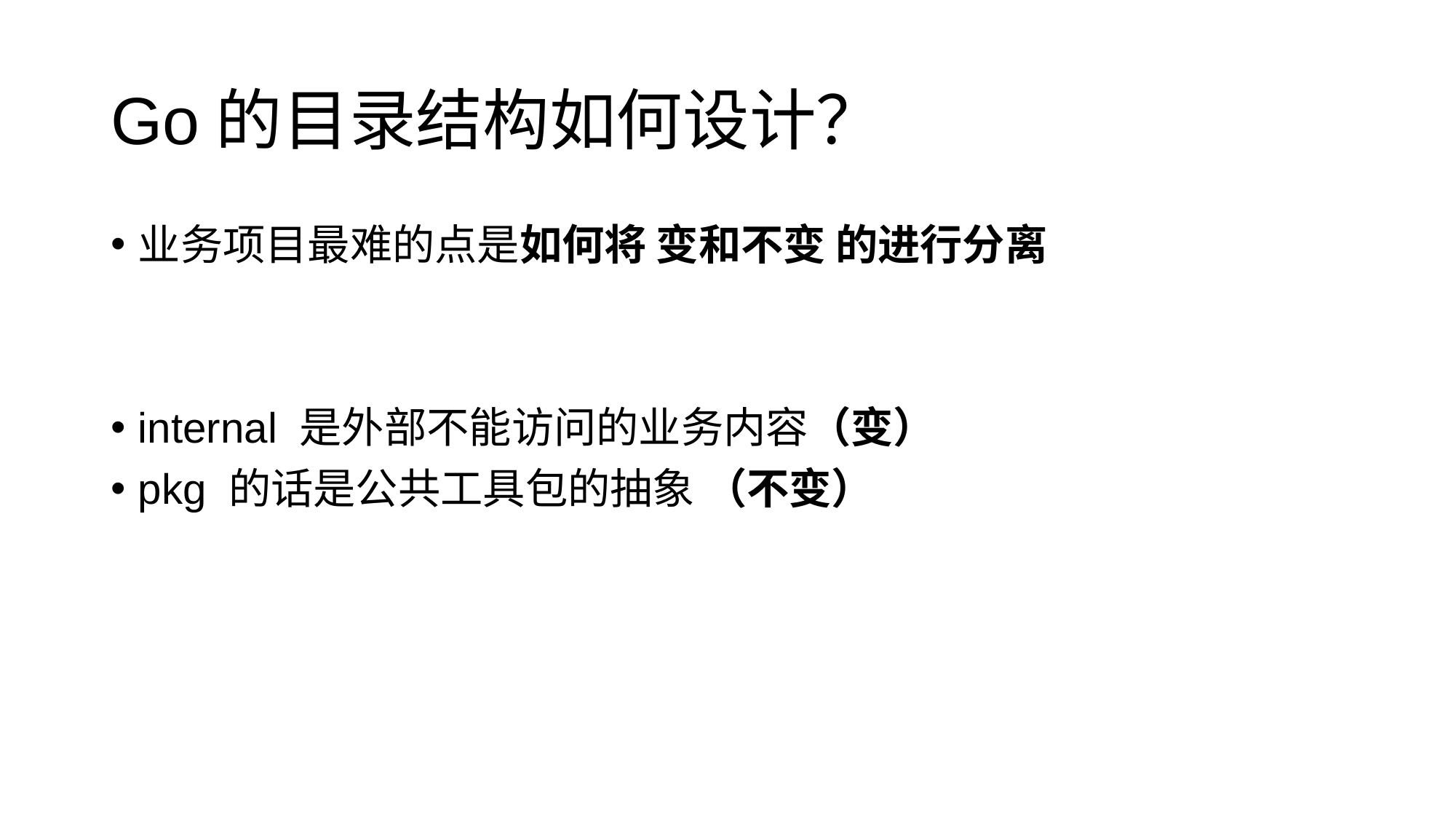

# Go的目录结构如何设计？
业务项目最难的点是如何将 变和不变 的进行分离

internal 是外部不能访问的业务内容（变）
pkg 的话是公共工具包的抽象 （不变）